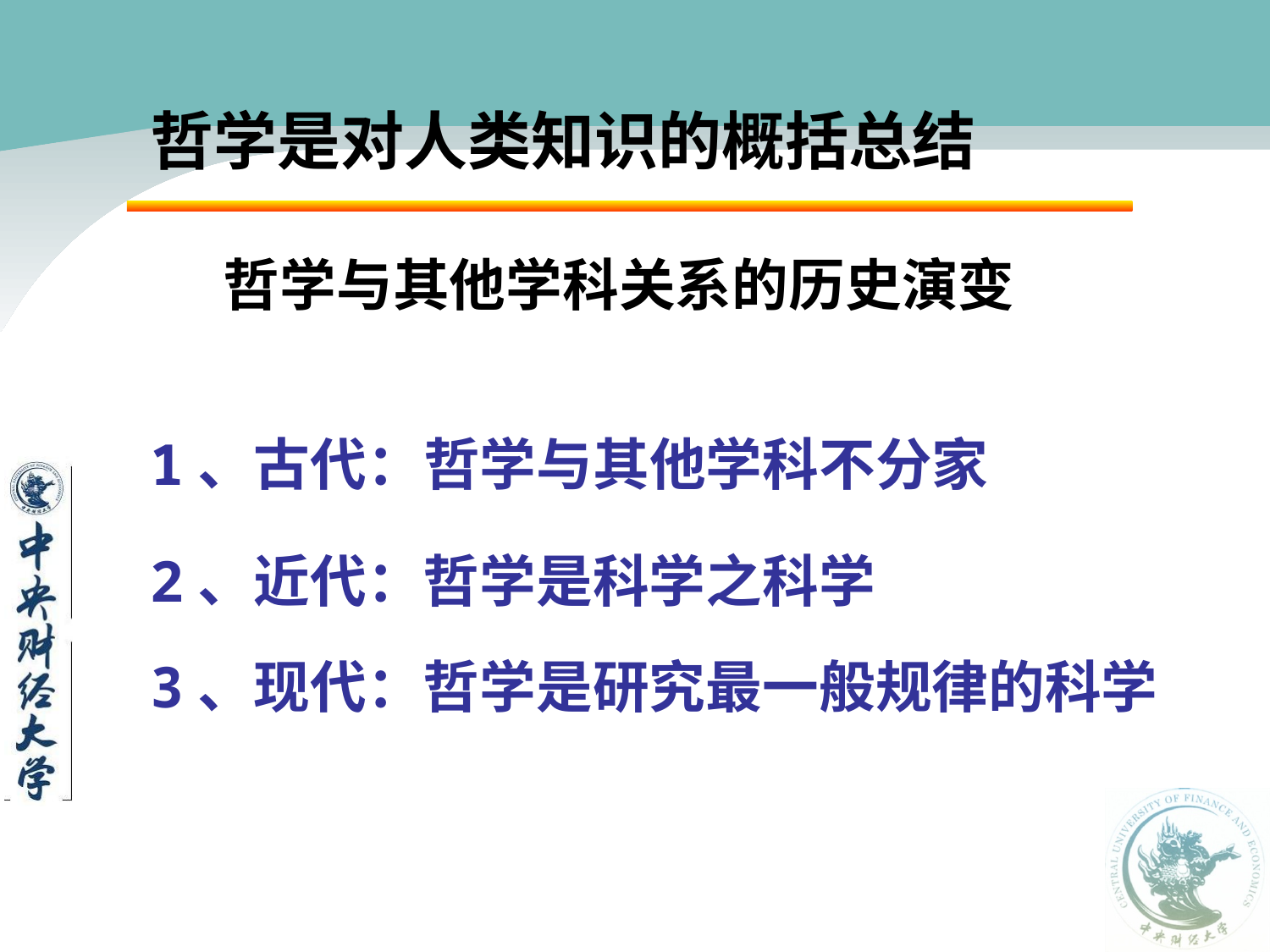

哲学是对人类知识的概括总结

哲学与其他学科关系的历史演变
1、古代：哲学与其他学科不分家
2、近代：哲学是科学之科学
3、现代：哲学是研究最一般规律的科学